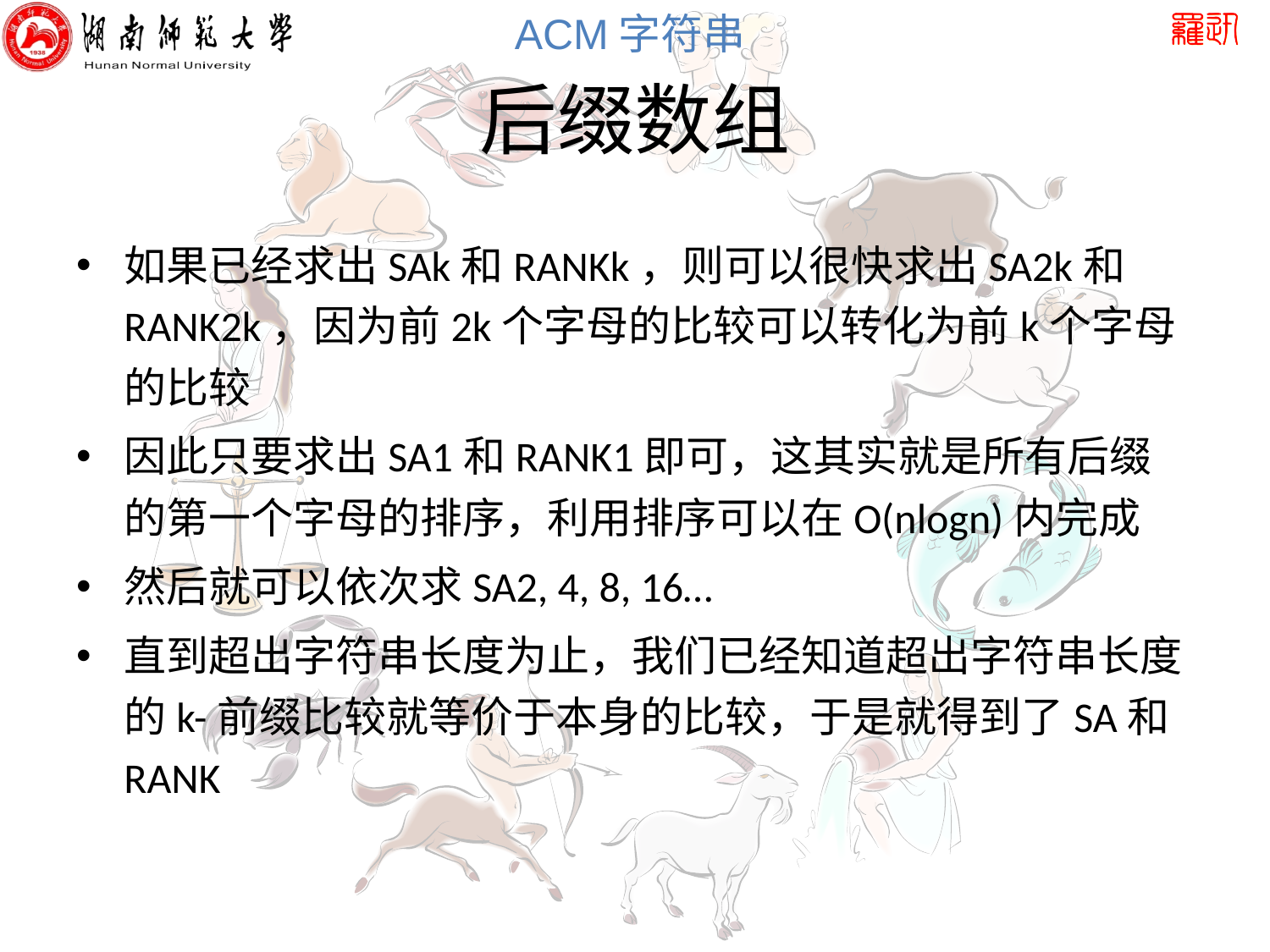

# 后缀数组
如果已经求出SAk和RANKk，则可以很快求出SA2k和RANK2k，因为前2k个字母的比较可以转化为前k个字母的比较
因此只要求出SA1和RANK1即可，这其实就是所有后缀的第一个字母的排序，利用排序可以在O(nlogn)内完成
然后就可以依次求SA2, 4, 8, 16…
直到超出字符串长度为止，我们已经知道超出字符串长度的k-前缀比较就等价于本身的比较，于是就得到了SA和RANK